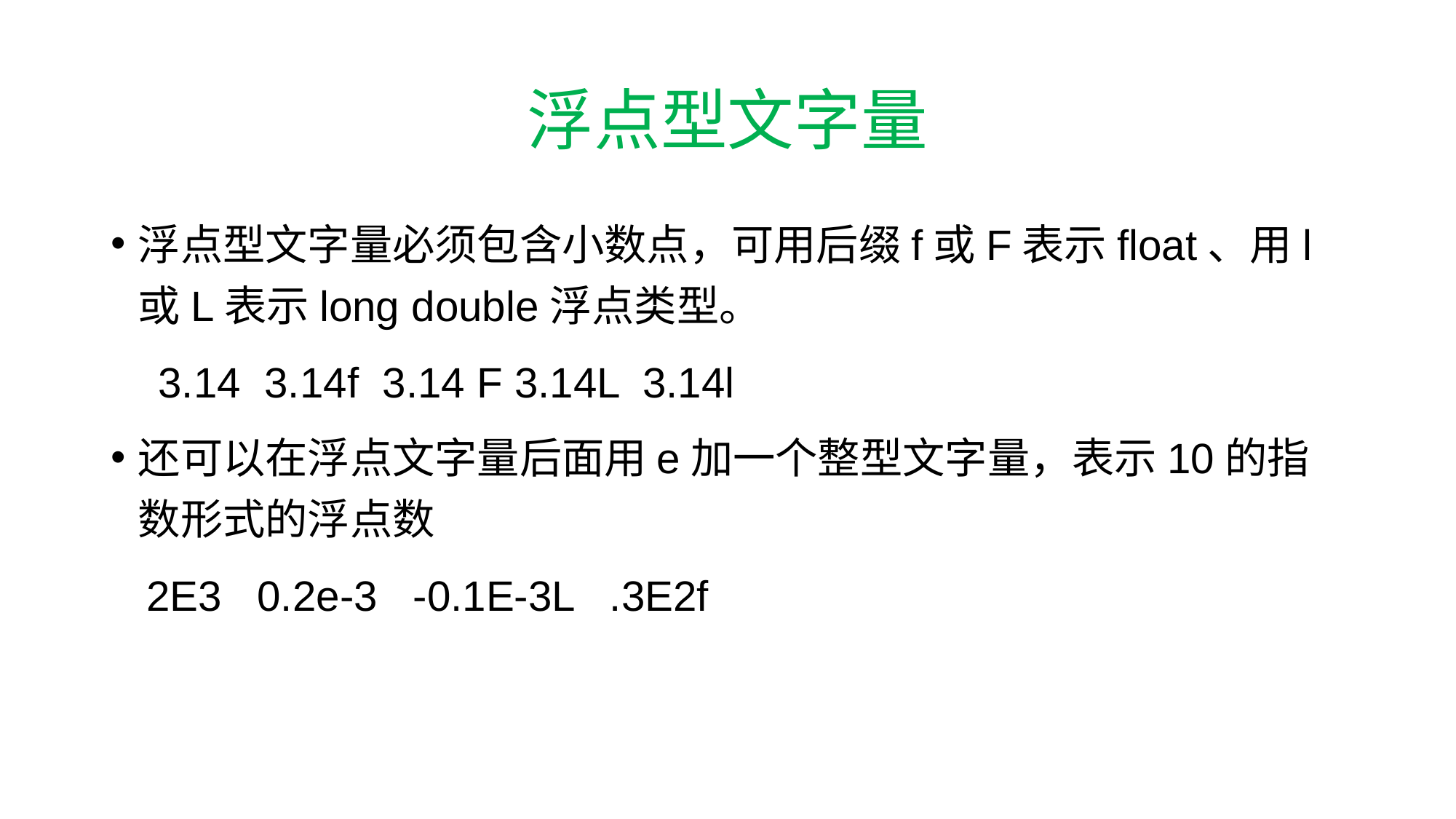

# 浮点型文字量
浮点型文字量必须包含小数点，可用后缀f或F表示float、用l或L表示long double浮点类型。
    3.14  3.14f  3.14 F 3.14L  3.14l
还可以在浮点文字量后面用e加一个整型文字量，表示10的指数形式的浮点数
   2E3   0.2e-3   -0.1E-3L   .3E2f